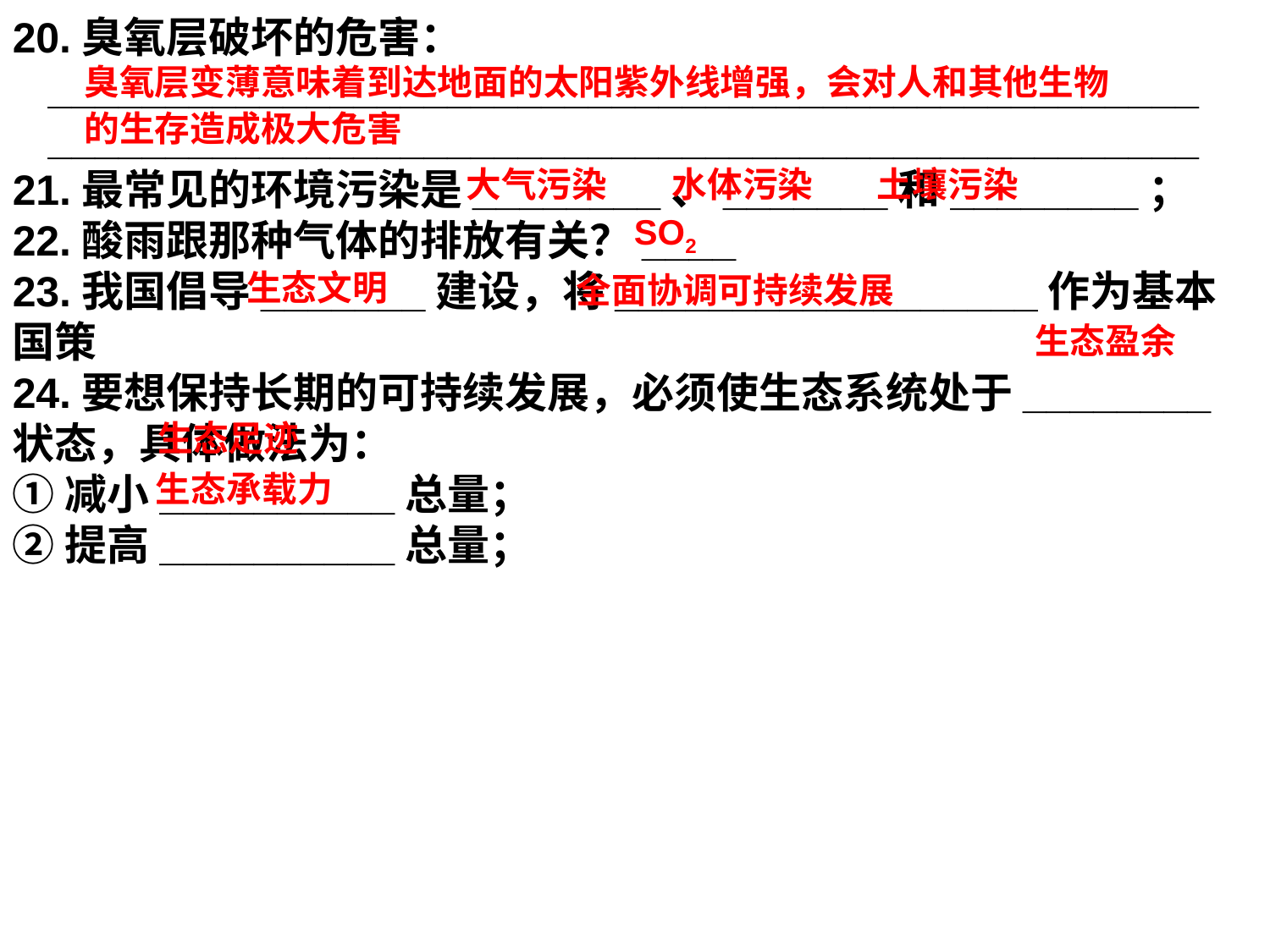

20.臭氧层破坏的危害：
   _________________________________________________
   _________________________________________________
21.最常见的环境污染是________、_______和________；
22.酸雨跟那种气体的排放有关？____
23.我国倡导_______建设，将__________________作为基本国策
24.要想保持长期的可持续发展，必须使生态系统处于________状态，具体做法为：
①减小__________总量；
②提高__________总量；
臭氧层变薄意味着到达地面的太阳紫外线增强，会对人和其他生物的生存造成极大危害
大气污染
水体污染
土壤污染
SO2
生态文明
全面协调可持续发展
生态盈余
生态足迹
生态承载力